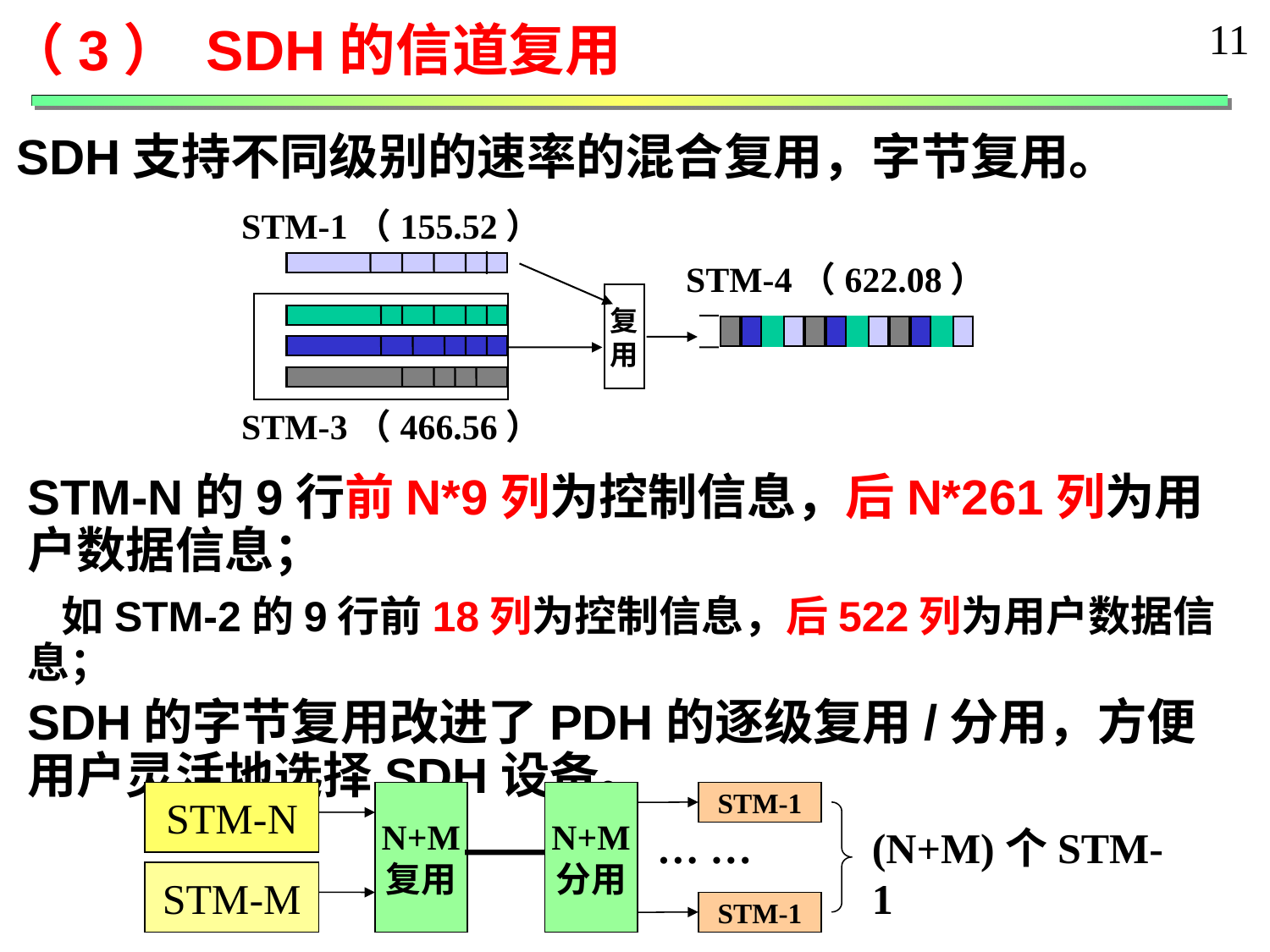

11
（3） SDH的信道复用

SDH支持不同级别的速率的混合复用，字节复用。
STM-1（155.52）

STM-4（622.08）

复
用

STM-3（466.56）
STM-N的9行前N*9列为控制信息，后N*261列为用户数据信息；
  如STM-2的9行前18列为控制信息，后522列为用户数据信息；
SDH的字节复用改进了PDH的逐级复用/分用，方便用户灵活地选择SDH设备。
STM-N
N+M
复用
N+M
分用
STM-1

… …
(N+M)个STM-1

STM-M

STM-1